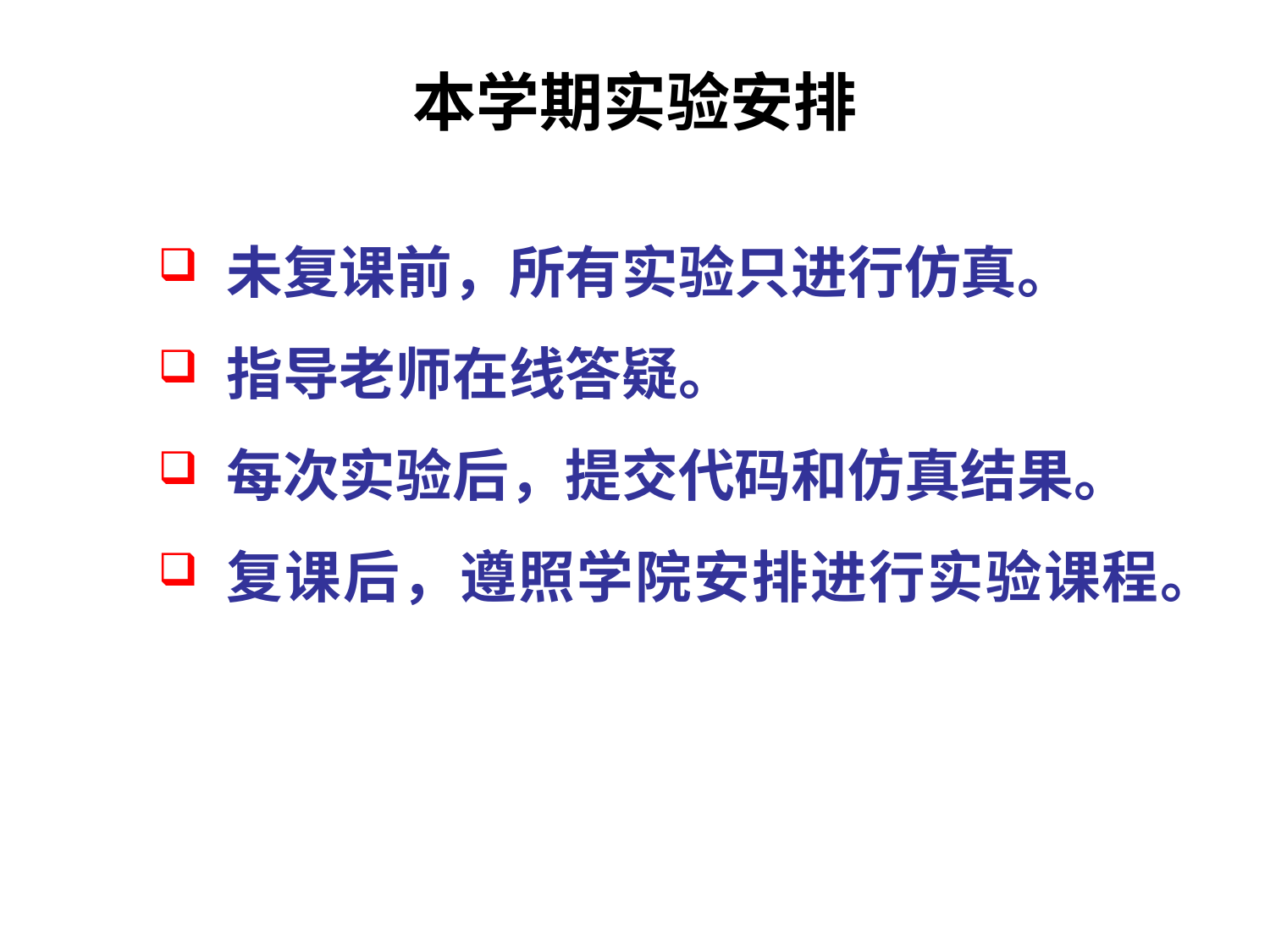

本学期实验安排
未复课前，所有实验只进行仿真。
指导老师在线答疑。
每次实验后，提交代码和仿真结果。
复课后，遵照学院安排进行实验课程。
6